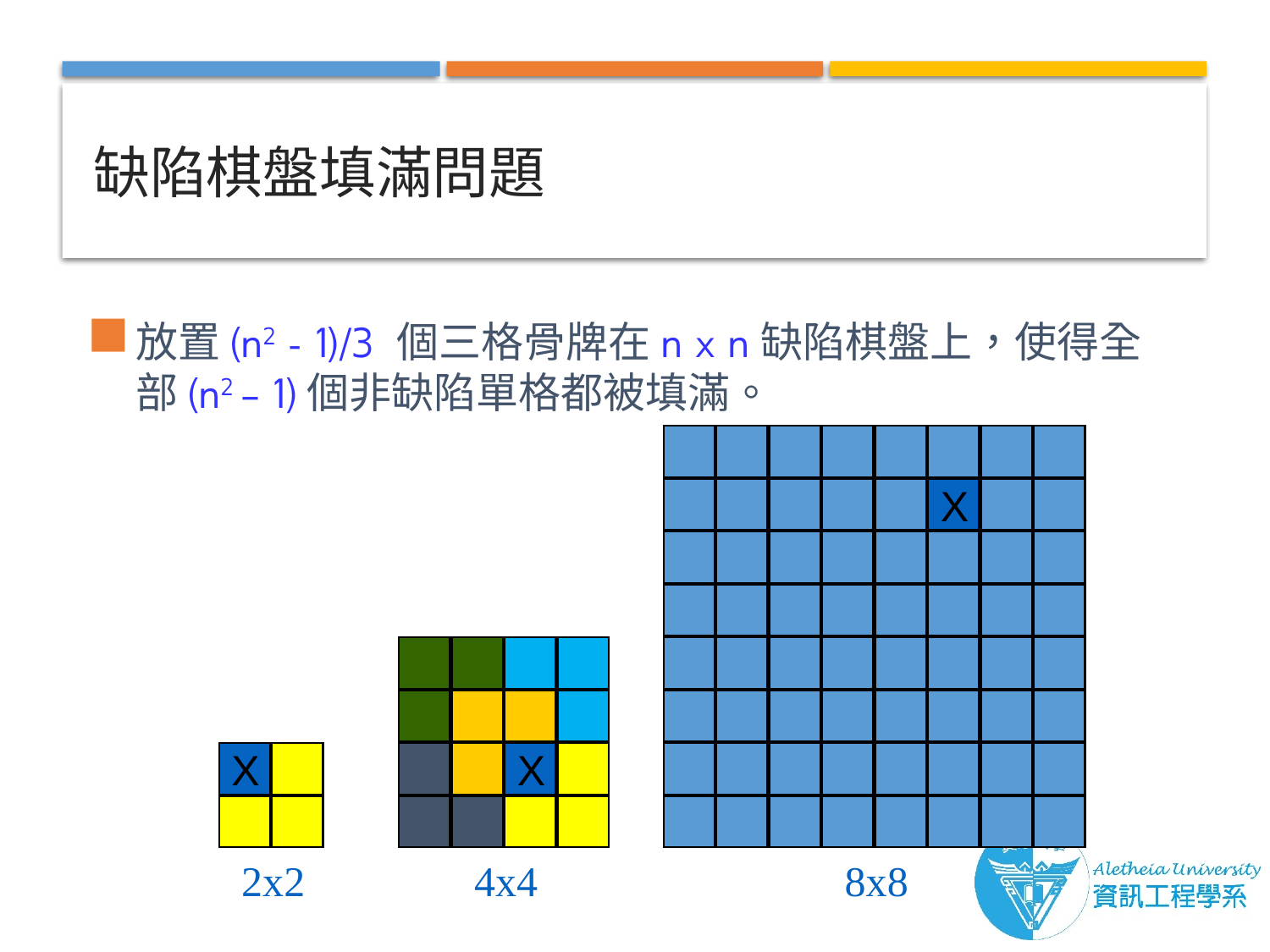

# 缺陷棋盤填滿問題
放置(n2 - 1)/3 個三格骨牌在n x n缺陷棋盤上，使得全部(n2 – 1)個非缺陷單格都被填滿。

X

8x8

4x4

X

2x2
X